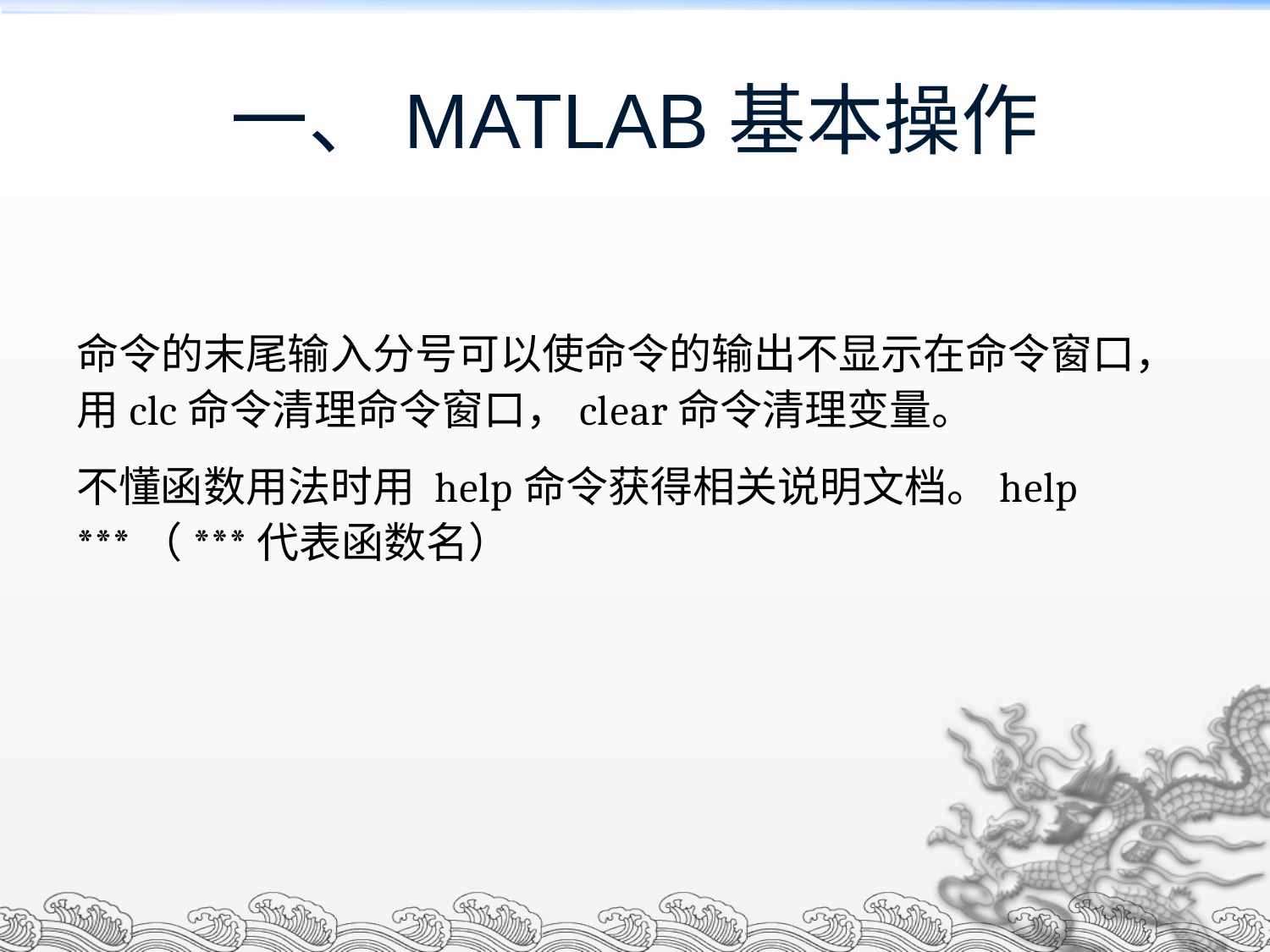

一、MATLAB基本操作
命令的末尾输入分号可以使命令的输出不显示在命令窗口，用clc命令清理命令窗口，clear命令清理变量。
不懂函数用法时用 help命令获得相关说明文档。help ***（***代表函数名）